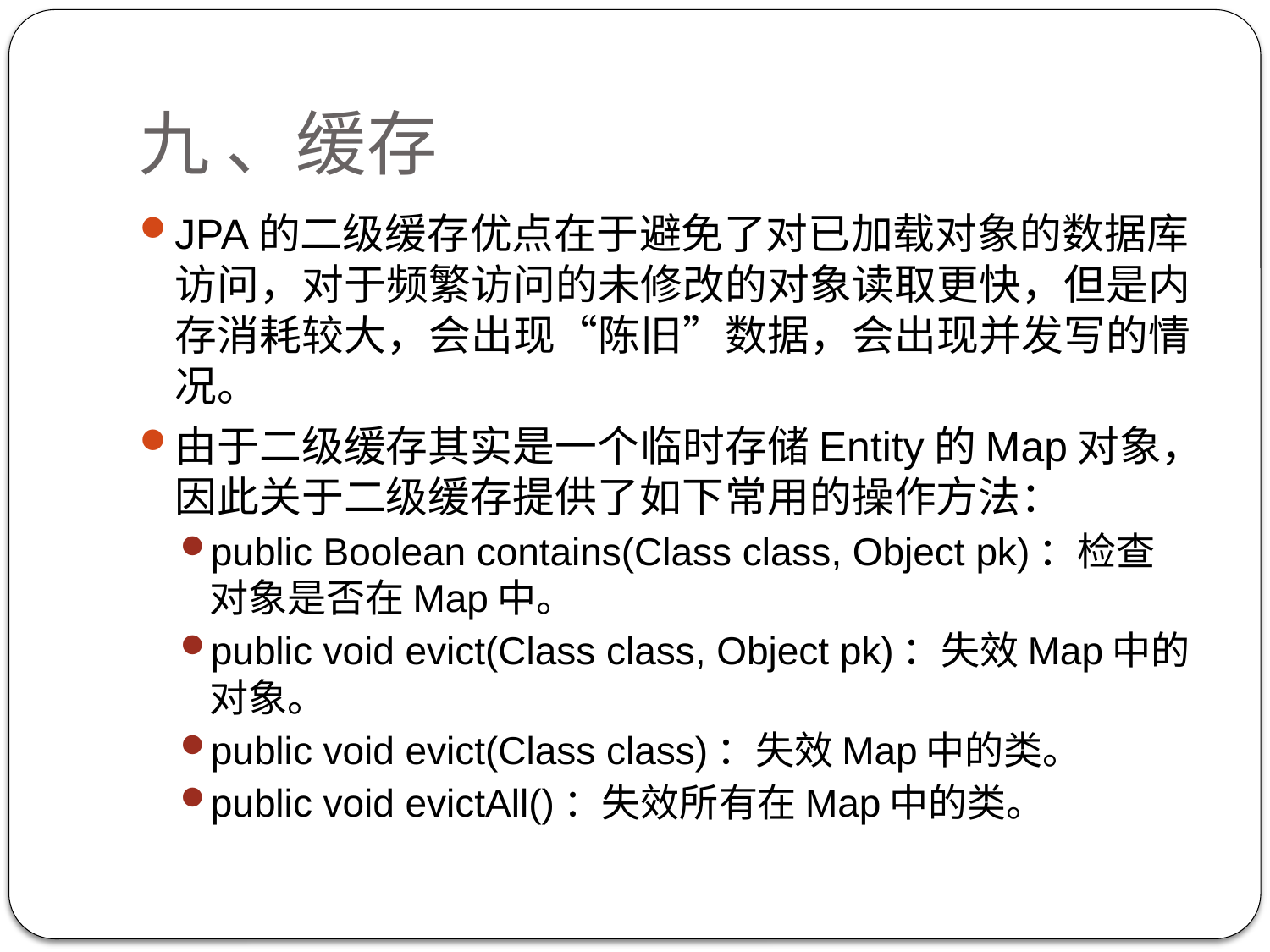

# 九 、缓存
JPA的二级缓存优点在于避免了对已加载对象的数据库访问，对于频繁访问的未修改的对象读取更快，但是内存消耗较大，会出现“陈旧”数据，会出现并发写的情况。
由于二级缓存其实是一个临时存储Entity的Map对象，因此关于二级缓存提供了如下常用的操作方法：
public Boolean contains(Class class, Object pk)：检查对象是否在Map中。
public void evict(Class class, Object pk)：失效Map中的对象。
public void evict(Class class)：失效Map中的类。
public void evictAll()：失效所有在Map中的类。